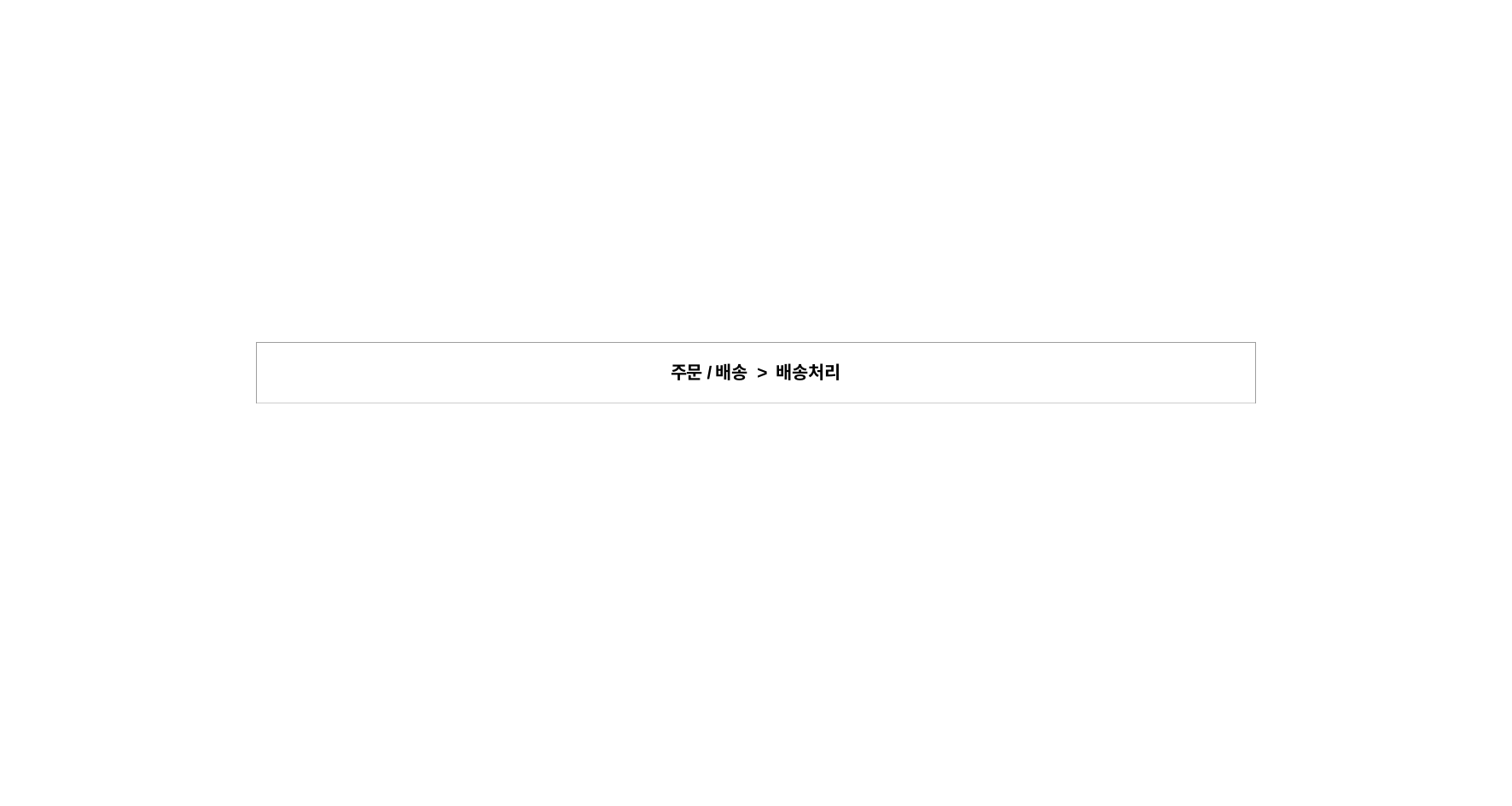

| 주문/배송 > 배송처리 |
| --- |